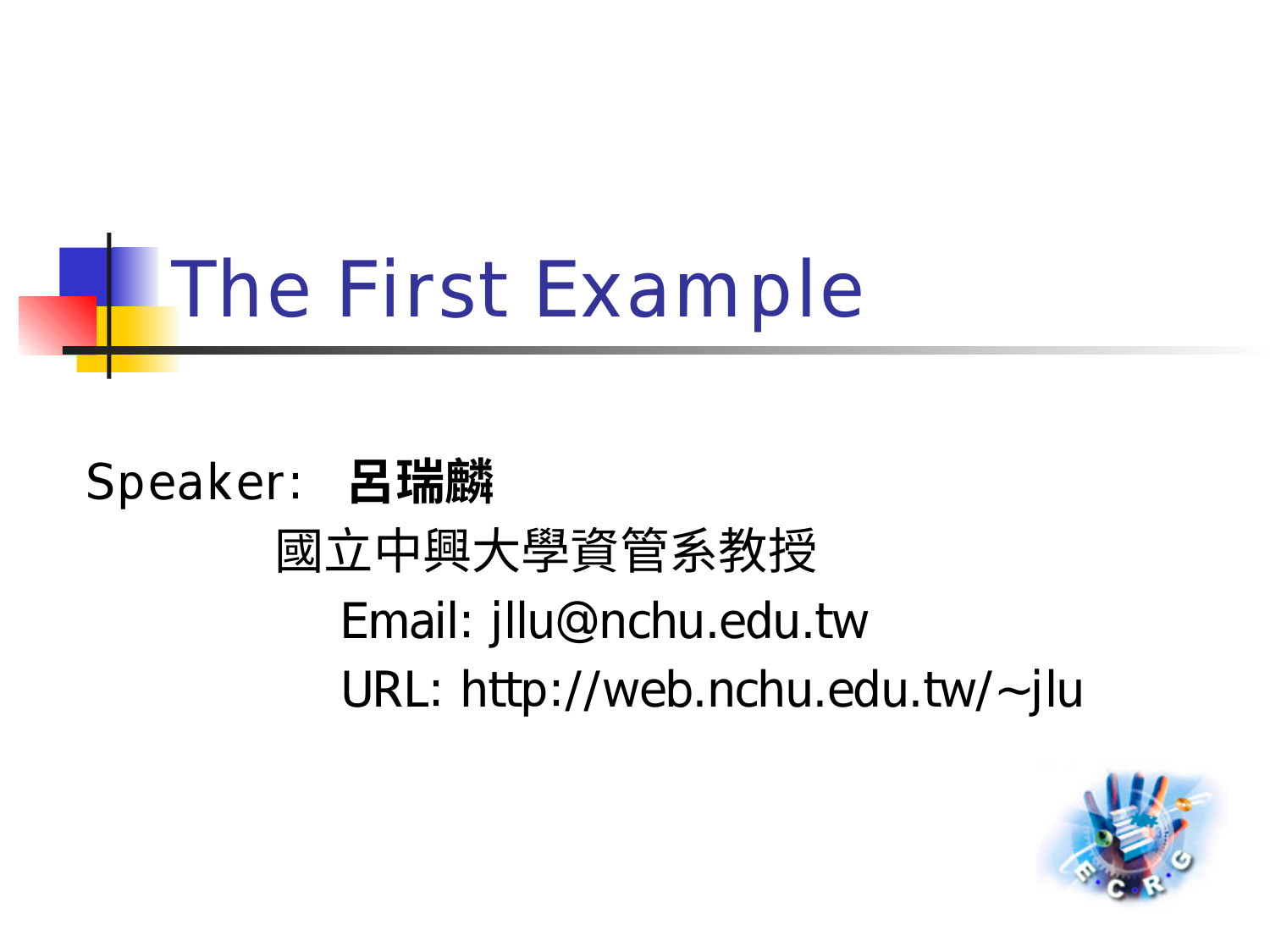

# The First Example
Speaker:  呂瑞麟
                國立中興大學資管系教授
		Email: jllu@nchu.edu.tw
		URL: http://web.nchu.edu.tw/~jlu